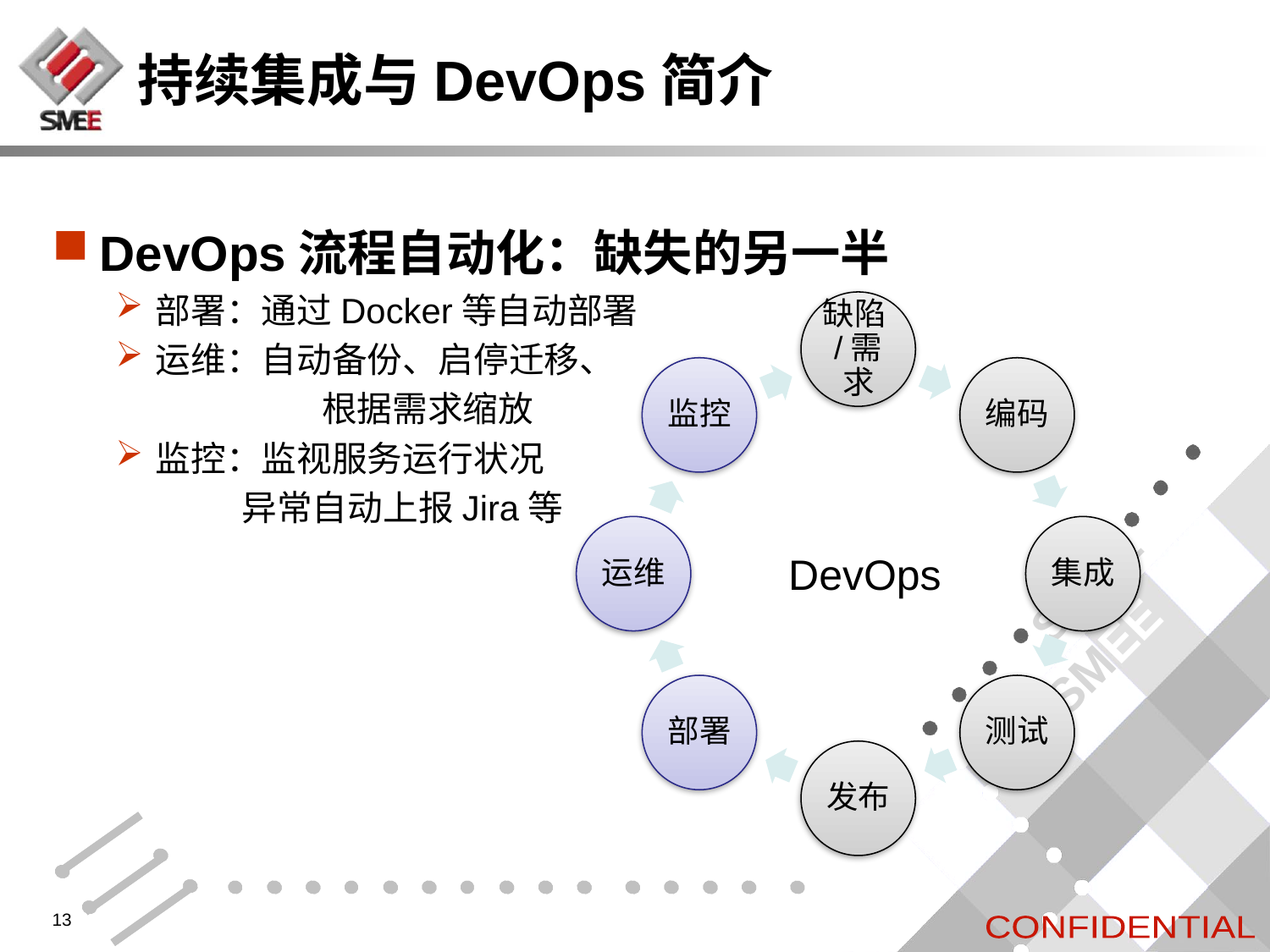

# 持续集成与DevOps简介
DevOps流程自动化：缺失的另一半
部署：通过Docker等自动部署
运维：自动备份、启停迁移、
	         根据需求缩放
监控：监视服务运行状况
               异常自动上报Jira等

缺陷/需求

编码

集成

测试

发布

部署

运维

监控

DevOps
13